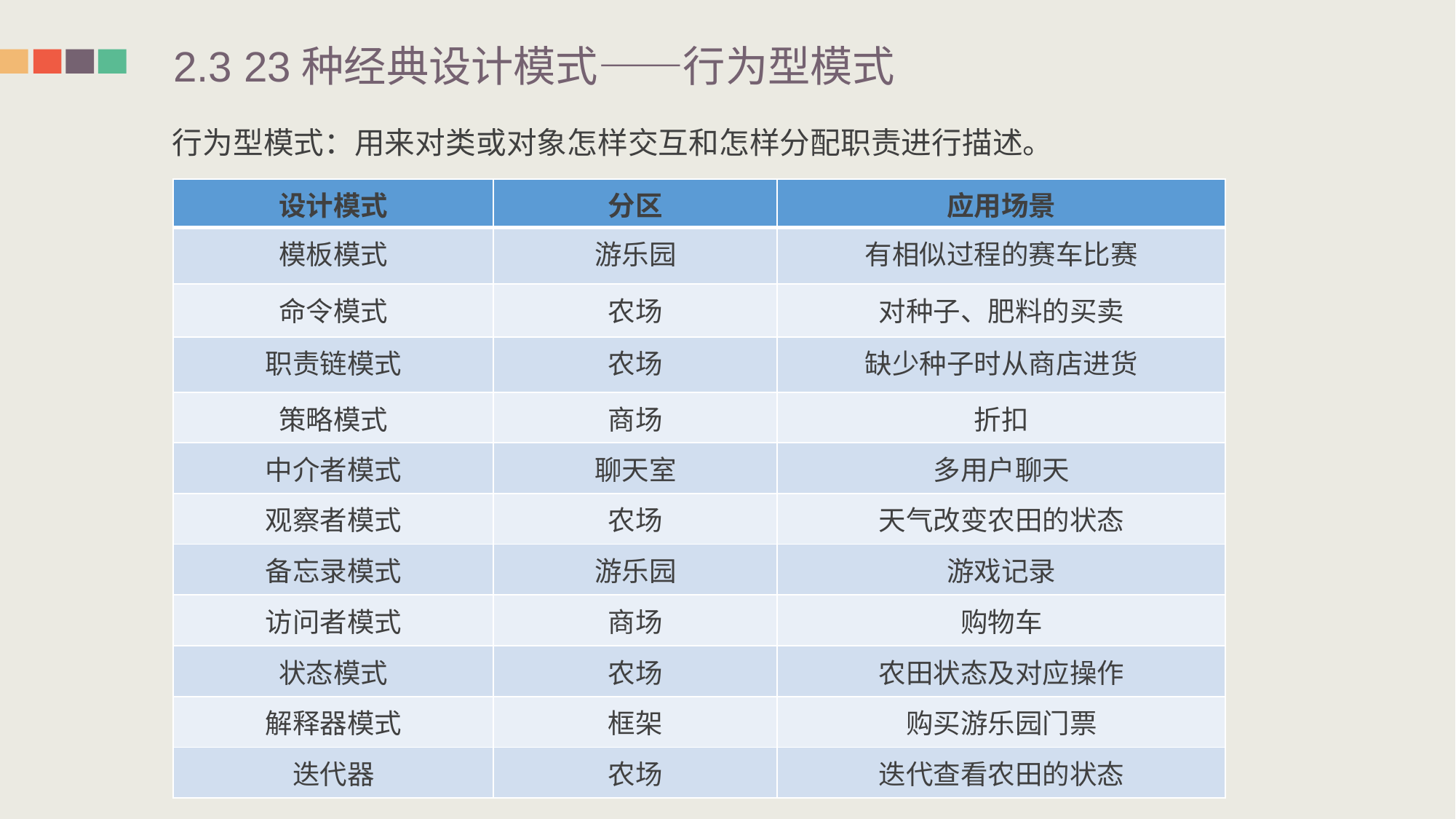

2.3 23种经典设计模式——行为型模式
行为型模式：用来对类或对象怎样交互和怎样分配职责进行描述。

| 设计模式 | 分区 | 应用场景 |
| --- | --- | --- |
| 模板模式 | 游乐园 | 有相似过程的赛车比赛 |
| 命令模式 | 农场 | 对种子、肥料的买卖 |
| 职责链模式 | 农场 | 缺少种子时从商店进货 |
| 策略模式 | 商场 | 折扣 |
| 中介者模式 | 聊天室 | 多用户聊天 |
| 观察者模式 | 农场 | 天气改变农田的状态 |
| 备忘录模式 | 游乐园 | 游戏记录 |
| 访问者模式 | 商场 | 购物车 |
| 状态模式 | 农场 | 农田状态及对应操作 |
| 解释器模式 | 框架 | 购买游乐园门票 |
| 迭代器 | 农场 | 迭代查看农田的状态 |